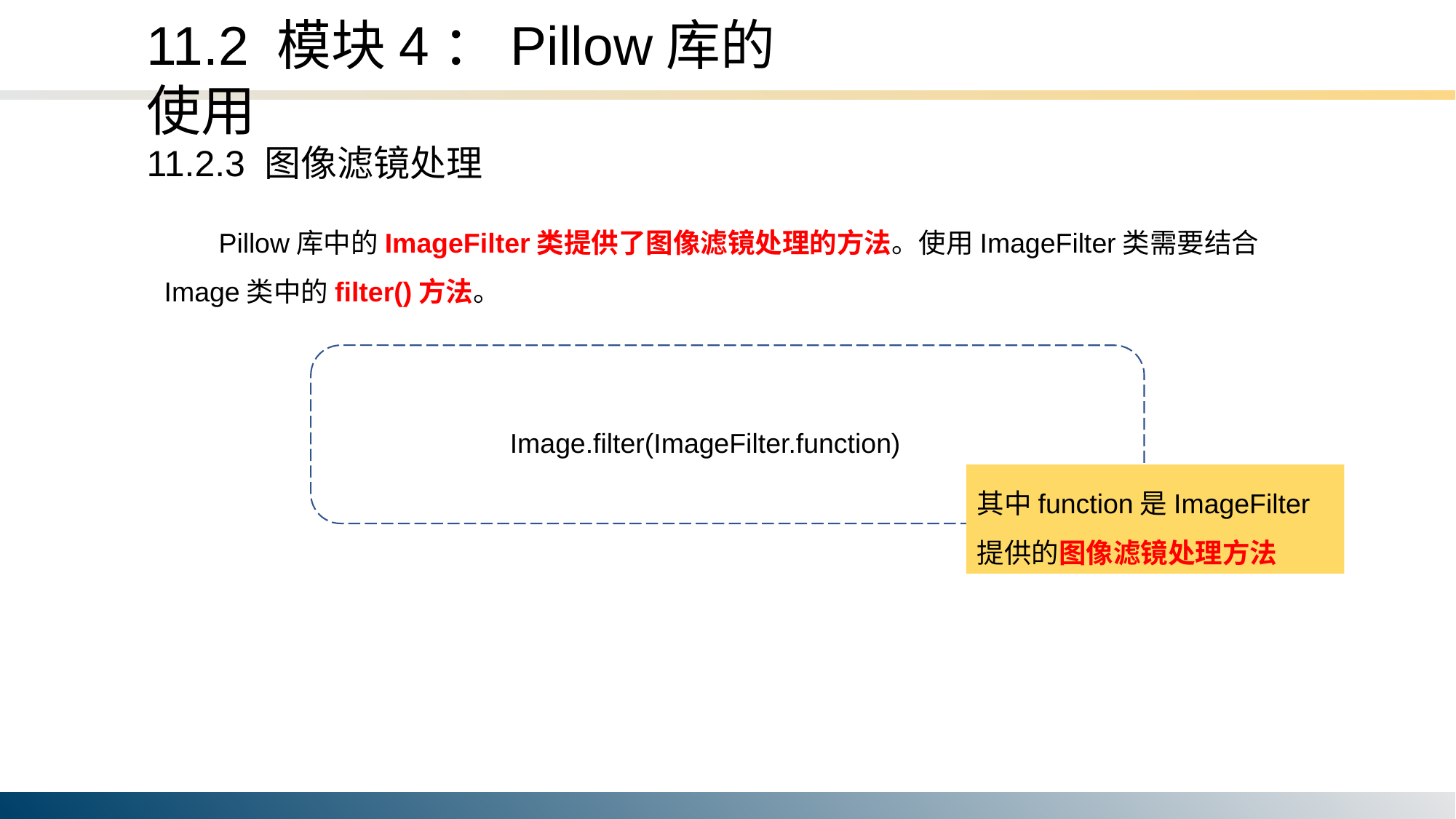

11.2 模块4：Pillow库的使用
11.2.3 图像滤镜处理
Pillow库中的ImageFilter类提供了图像滤镜处理的方法。使用ImageFilter类需要结合Image类中的filter()方法。

Image.filter(ImageFilter.function)
其中function是ImageFilter提供的图像滤镜处理方法